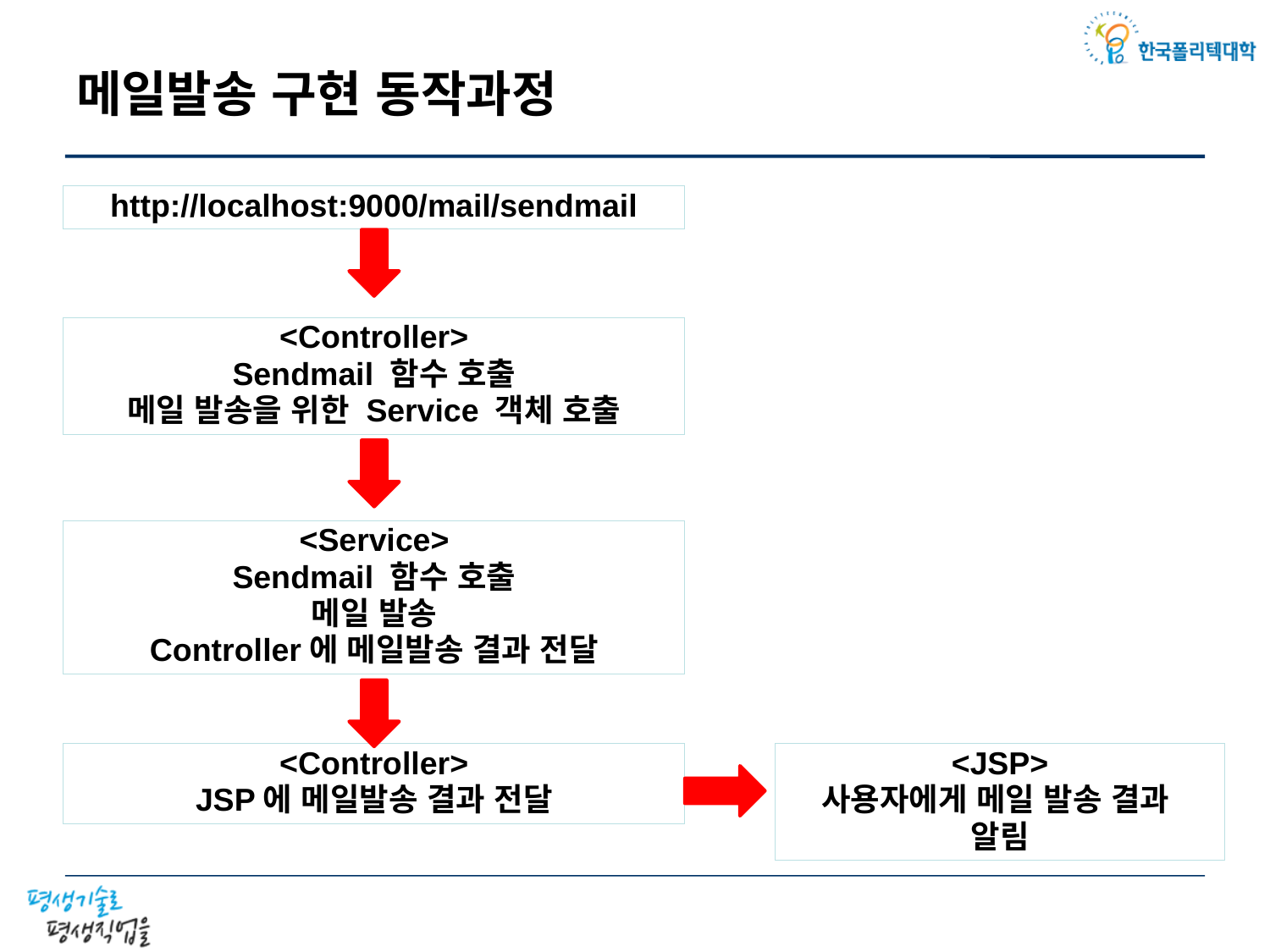

# 메일발송 구현 동작과정
http://localhost:9000/mail/sendmail

<Controller>
Sendmail 함수 호출
메일 발송을 위한 Service 객체 호출

<Service>
Sendmail 함수 호출
메일 발송
Controller에 메일발송 결과 전달

<JSP>
사용자에게 메일 발송 결과
알림
<Controller>
JSP에 메일발송 결과 전달